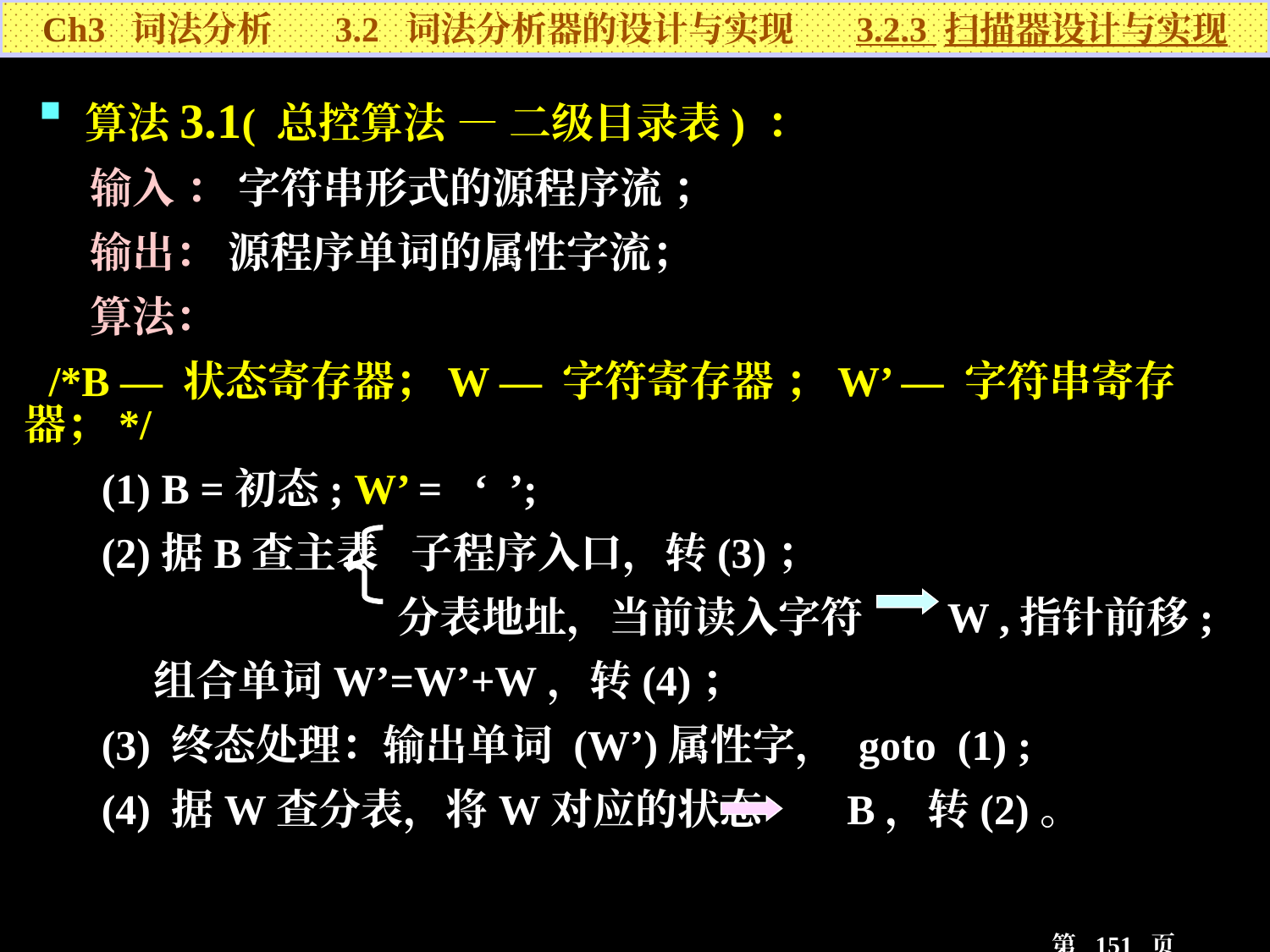

Ch3  词法分析      3.2  词法分析器的设计与实现      3.2.3 扫描器设计与实现
 算法3.1( 总控算法 — 二级目录表) ：
    输入 ： 字符串形式的源程序流 ；
    输出： 源程序单词的属性字流；
    算法：
 /*B — 状态寄存器；W — 字符寄存器 ；W’ — 字符串寄存器；*/
      (1) B =初态; W’ =   ‘  ’;
      (2)据B查主表   子程序入口，转(3)；
                                 分表地址，当前读入字符       W ,指针前移;
          组合单词W’=W’+W，转(4)；
      (3) 终态处理：输出单词 (W’)属性字， goto  (1) ;
      (4) 据W查分表，将W对应的状态       B，转(2)。